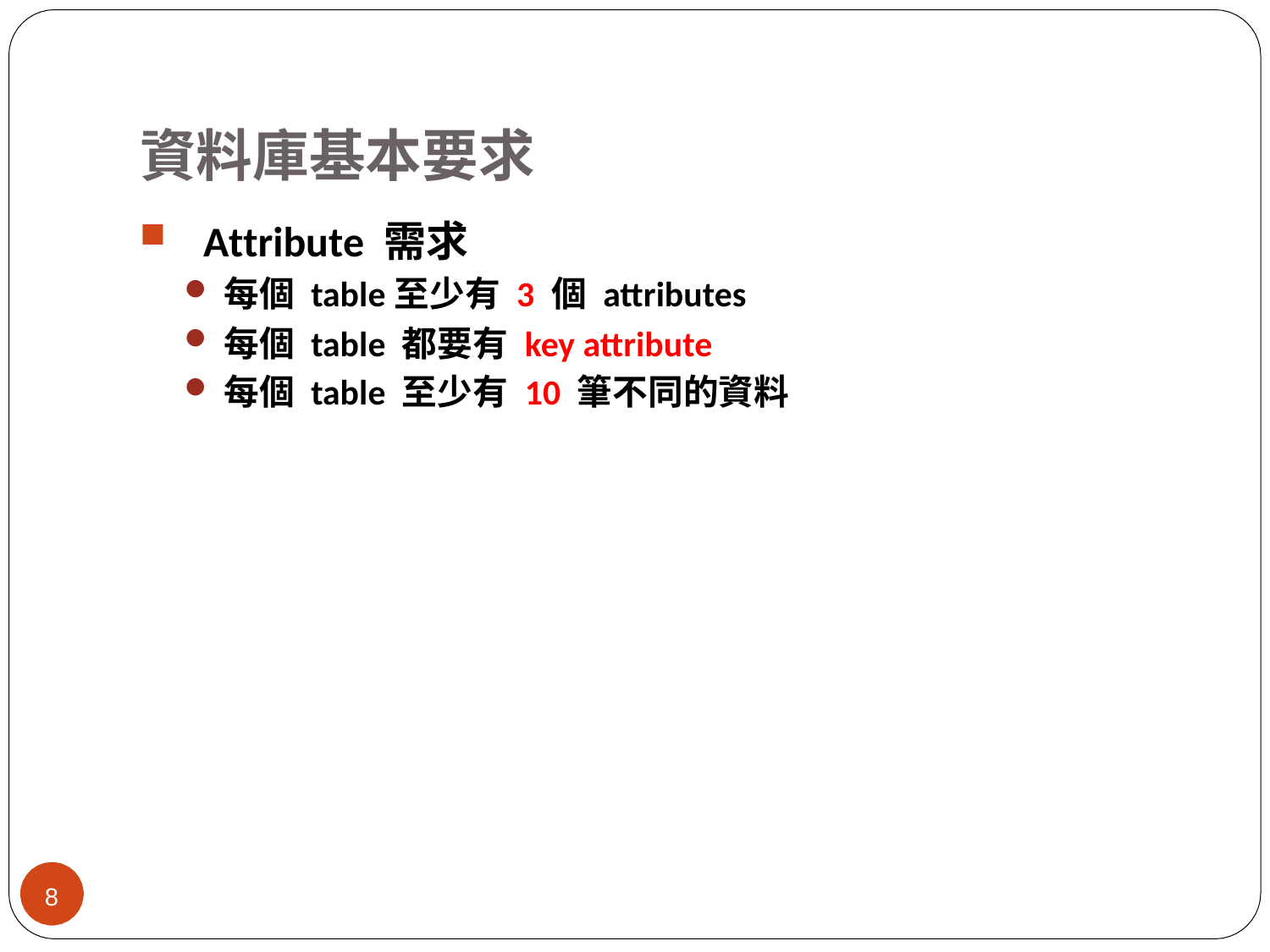

# 資料庫基本要求
Attribute 需求
每個 table至少有 3 個 attributes
每個 table 都要有 key attribute
每個 table 至少有 10 筆不同的資料

8